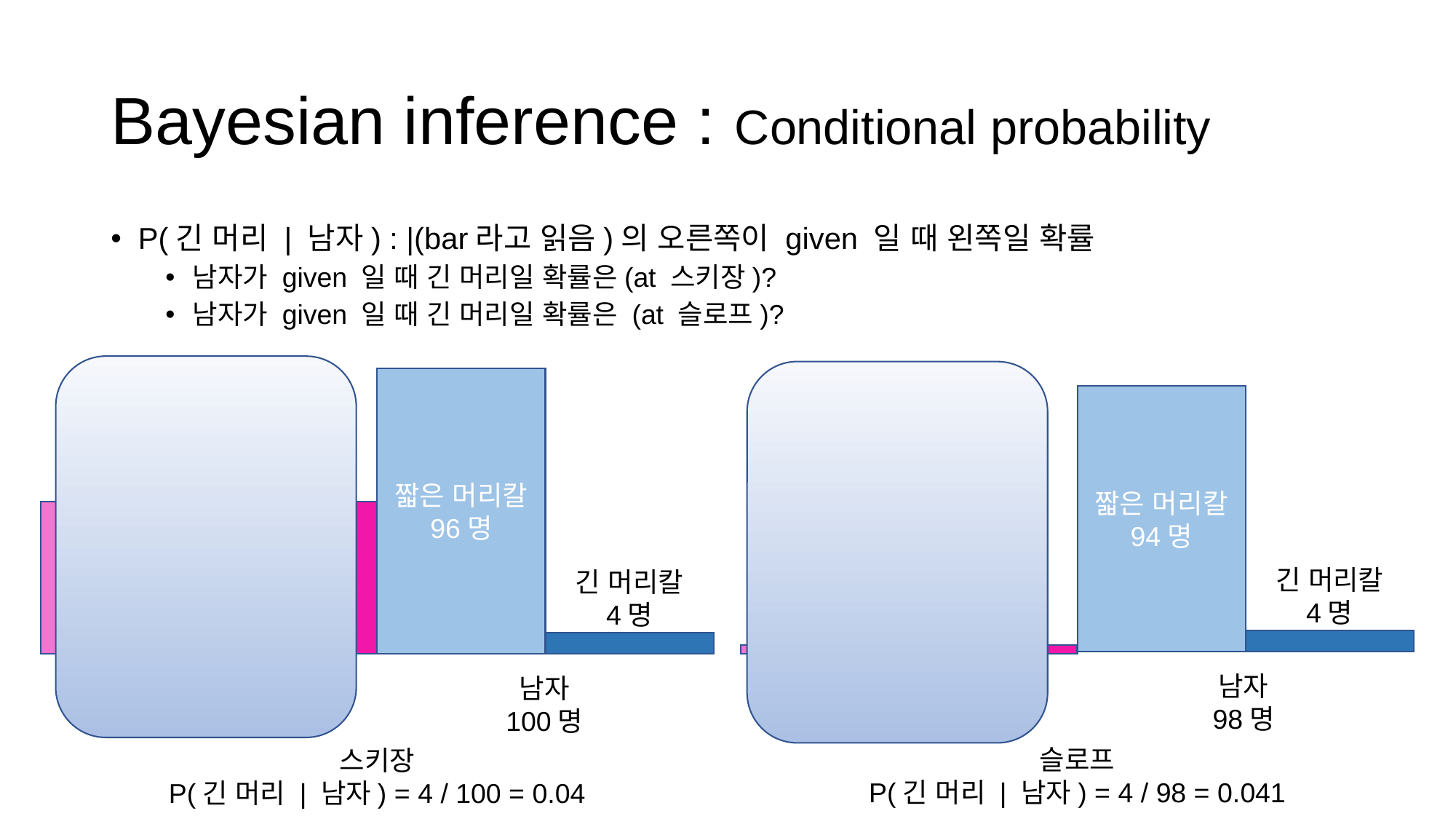

# Bayesian inference : Conditional probability
P(긴 머리 | 남자) : |(bar라고 읽음)의 오른쪽이 given 일 때 왼쪽일 확률
남자가 given 일 때 긴 머리일 확률은(at 스키장)?
남자가 given 일 때 긴 머리일 확률은 (at 슬로프)?

짧은 머리칼
96명
짧은 머리칼
94명
짧은 머리칼
50명
긴 머리칼
50명
긴 머리칼
1명
긴 머리칼
4명
짧은 머리칼
1명
긴 머리칼
4명

남자
98명
남자
100명
여자
100명
여자
2명
슬로프
P(긴 머리 | 남자) = 4 / 98 = 0.041
스키장
P(긴 머리 | 남자) = 4 / 100 = 0.04